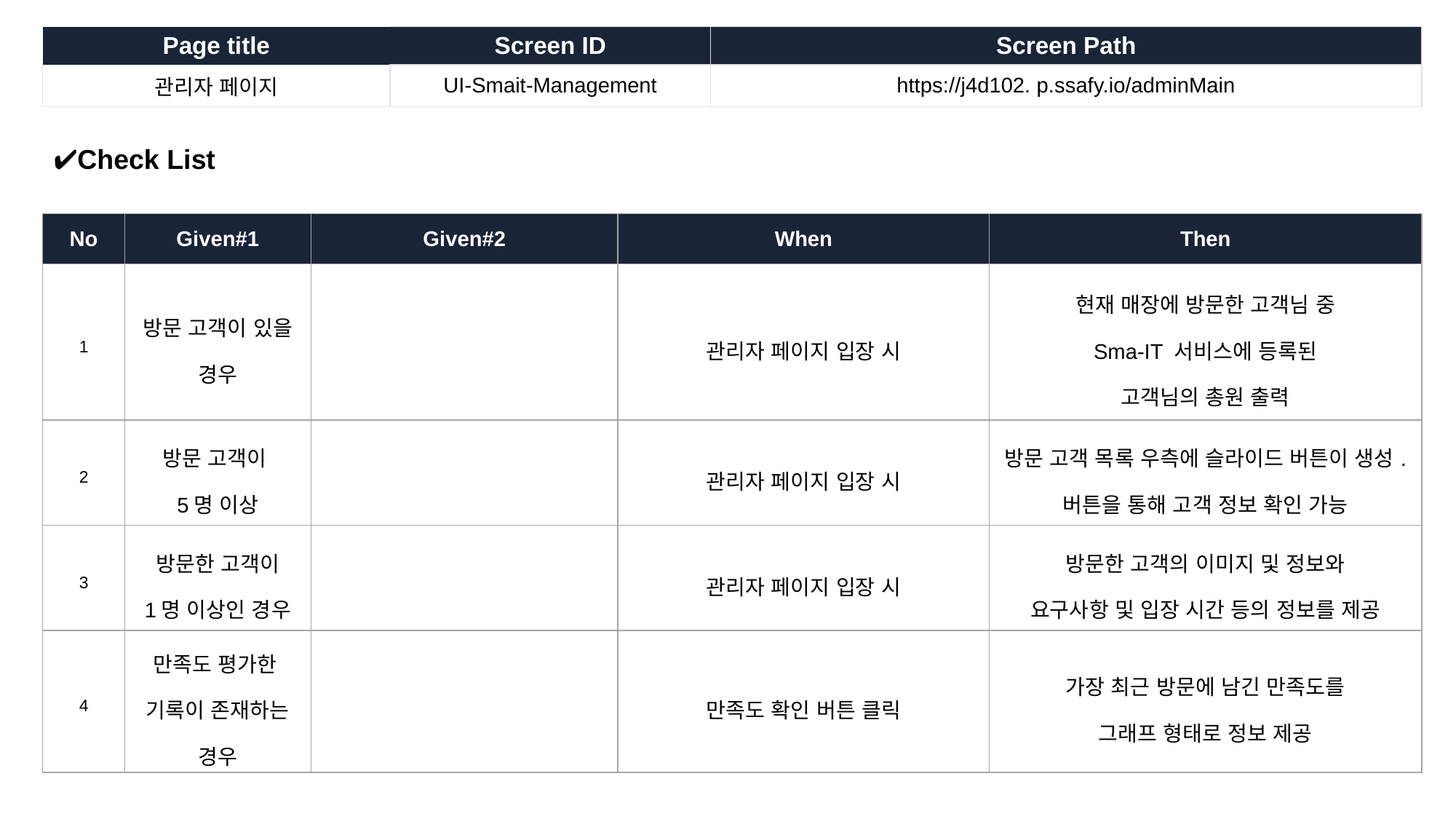

| Page title | Screen ID | Screen Path |
| --- | --- | --- |
| 관리자 페이지 | UI-Smait-Management | https://j4d102. p.ssafy.io/adminMain |
✔Check List
| No | Given#1 | Given#2 | When | Then |
| --- | --- | --- | --- | --- |
| 1 | 방문 고객이 있을 경우 |  | 관리자 페이지 입장 시 | 현재 매장에 방문한 고객님 중 Sma-IT 서비스에 등록된 고객님의 총원 출력 |
| 2 | 방문 고객이 5명 이상 |  | 관리자 페이지 입장 시 | 방문 고객 목록 우측에 슬라이드 버튼이 생성. 버튼을 통해 고객 정보 확인 가능 |
| 3 | 방문한 고객이 1명 이상인 경우 |  | 관리자 페이지 입장 시 | 방문한 고객의 이미지 및 정보와 요구사항 및 입장 시간 등의 정보를 제공 |
| 4 | 만족도 평가한 기록이 존재하는 경우 |  | 만족도 확인 버튼 클릭 | 가장 최근 방문에 남긴 만족도를 그래프 형태로 정보 제공 |